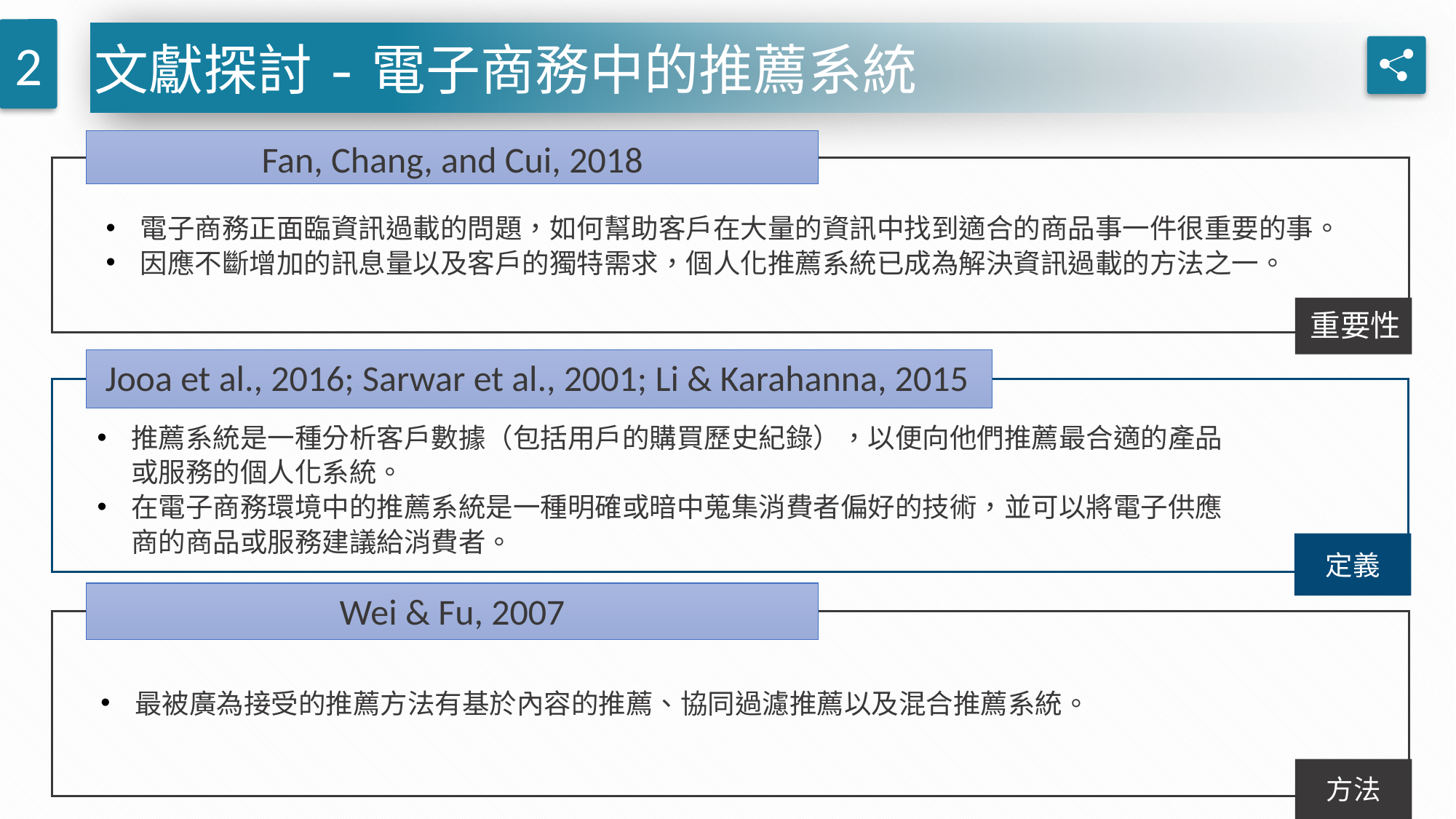

2

文獻探討-電子商務中的推薦系統

Fan, Chang, and Cui, 2018

重要性
電子商務正面臨資訊過載的問題，如何幫助客戶在大量的資訊中找到適合的商品事一件很重要的事。
因應不斷增加的訊息量以及客戶的獨特需求，個人化推薦系統已成為解決資訊過載的方法之一。
 Jooa et al., 2016; Sarwar et al., 2001; Li & Karahanna, 2015

定義

推薦系統是一種分析客戶數據（包括用戶的購買歷史紀錄），以便向他們推薦最合適的產品或服務的個人化系統。
在電子商務環境中的推薦系統是一種明確或暗中蒐集消費者偏好的技術，並可以將電子供應商的商品或服務建議給消費者。
Wei & Fu, 2007

方法

最被廣為接受的推薦方法有基於內容的推薦、協同過濾推薦以及混合推薦系統。